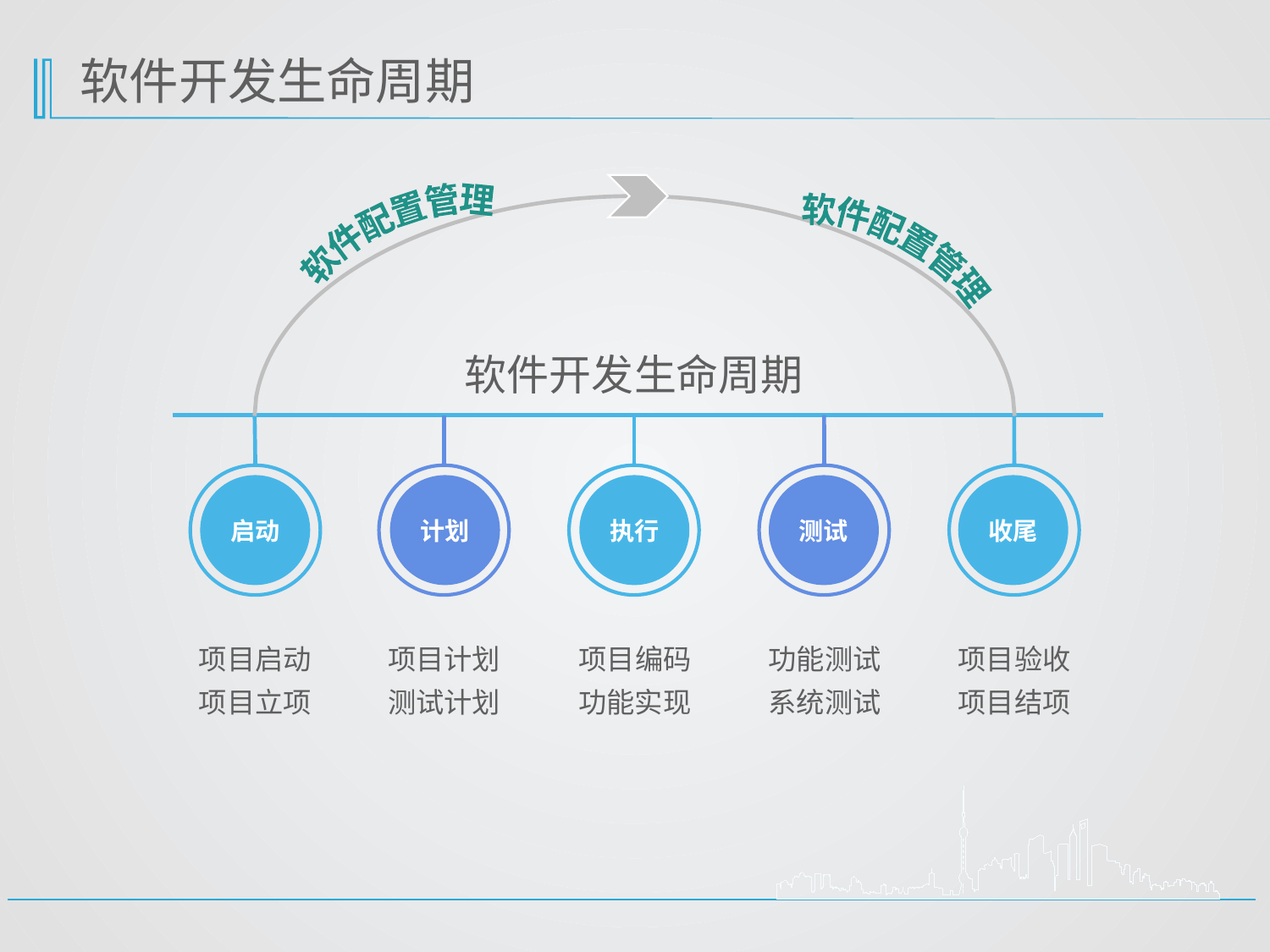

# 软件开发生命周期

软件配置管理
软件配置管理
软件开发生命周期

启动
计划
执行
测试
收尾
项目启动
项目立项
项目计划
测试计划
项目编码
功能实现
功能测试
系统测试
项目验收
项目结项